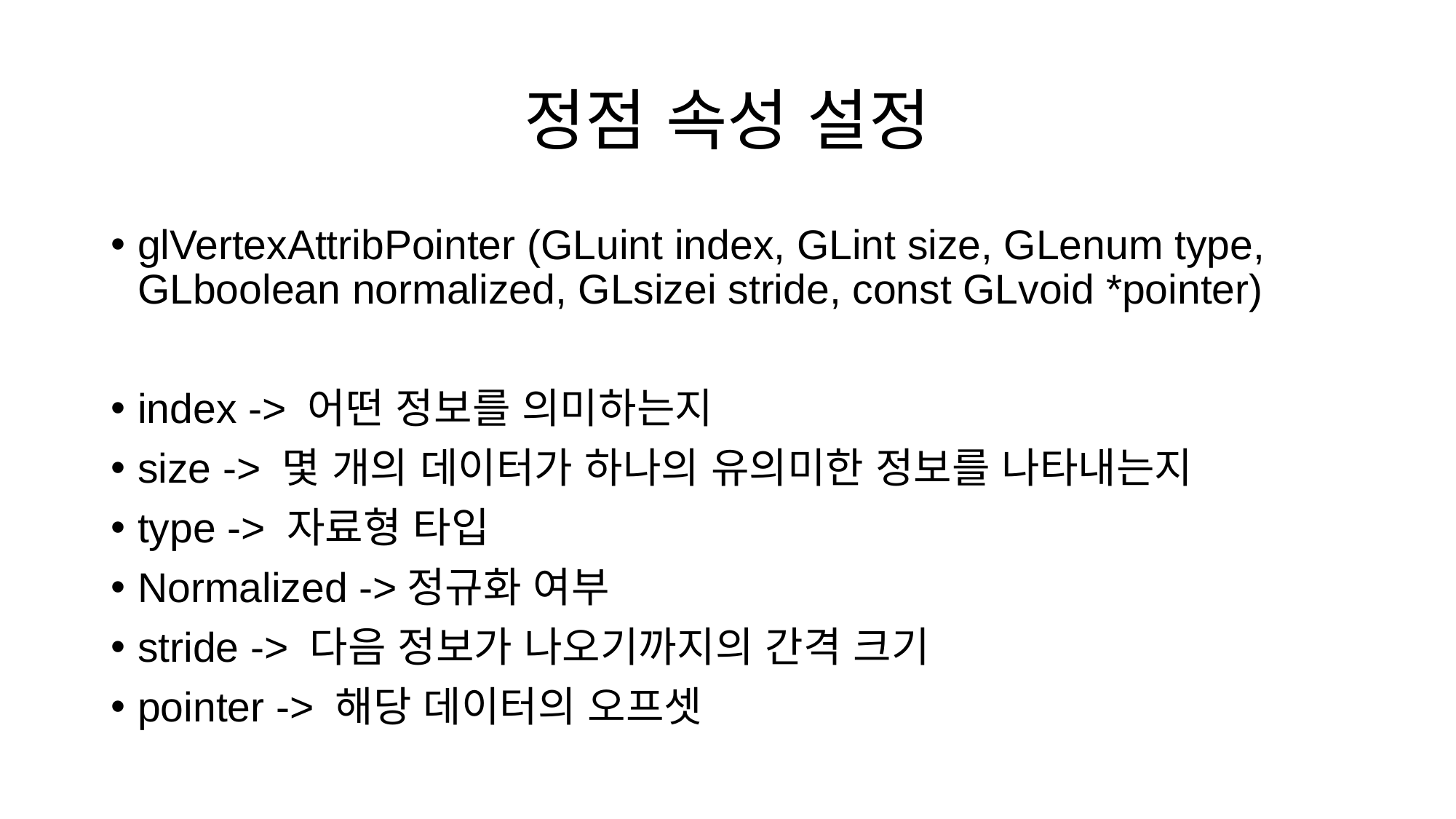

# 정점 속성 설정
glVertexAttribPointer (GLuint index, GLint size, GLenum type, GLboolean normalized, GLsizei stride, const GLvoid *pointer)

index -> 어떤 정보를 의미하는지
size -> 몇 개의 데이터가 하나의 유의미한 정보를 나타내는지
type -> 자료형 타입
Normalized ->정규화 여부
stride -> 다음 정보가 나오기까지의 간격 크기
pointer -> 해당 데이터의 오프셋